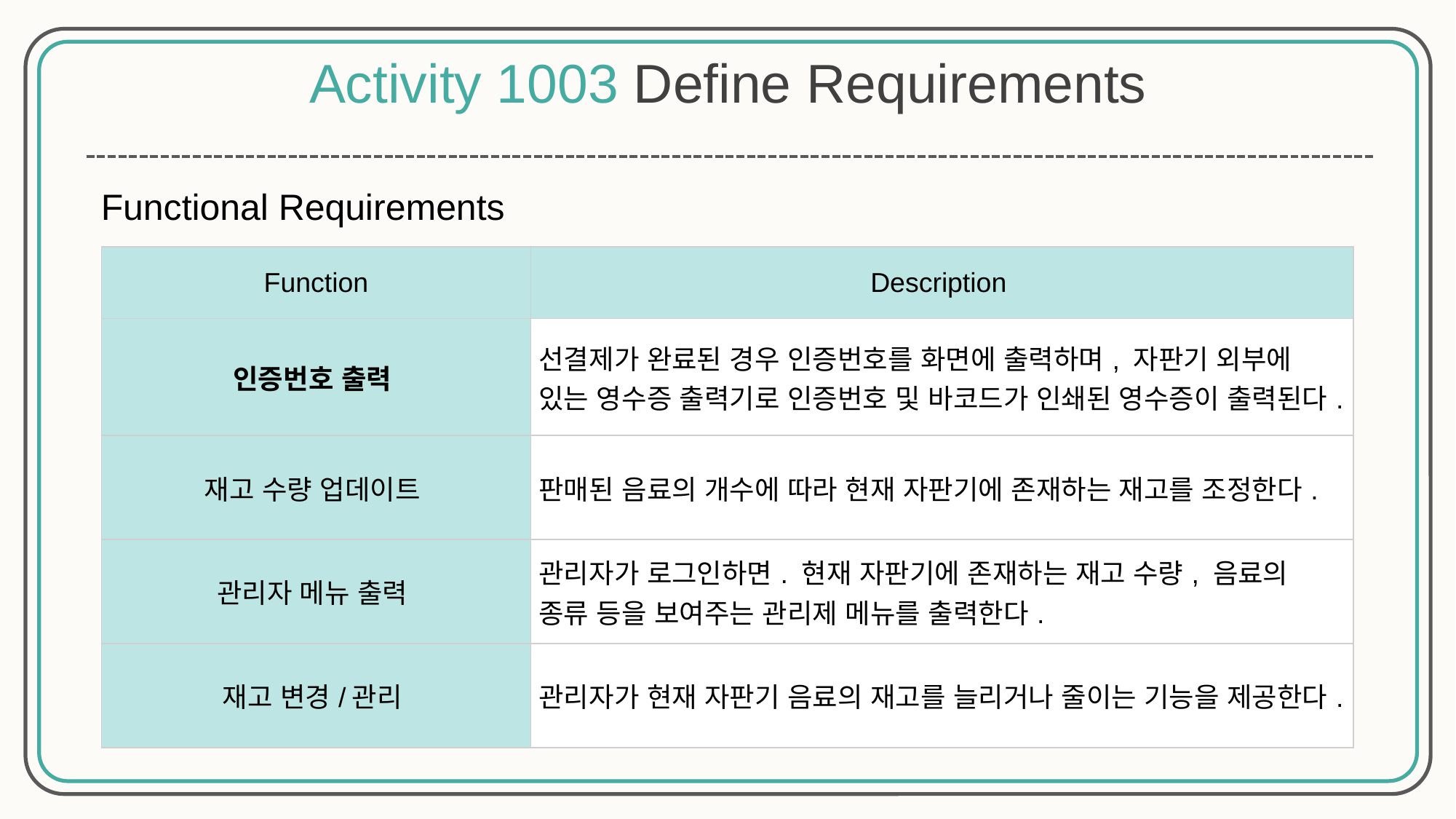

Activity 1003 Define Requirements
Functional Requirements
| Function | Description |
| --- | --- |
| 인증번호 출력 | 선결제가 완료된 경우 인증번호를 화면에 출력하며, 자판기 외부에 있는 영수증 출력기로 인증번호 및 바코드가 인쇄된 영수증이 출력된다. |
| 재고 수량 업데이트 | 판매된 음료의 개수에 따라 현재 자판기에 존재하는 재고를 조정한다. |
| 관리자 메뉴 출력 | 관리자가 로그인하면. 현재 자판기에 존재하는 재고 수량, 음료의 종류 등을 보여주는 관리제 메뉴를 출력한다. |
| 재고 변경/관리 | 관리자가 현재 자판기 음료의 재고를 늘리거나 줄이는 기능을 제공한다. |